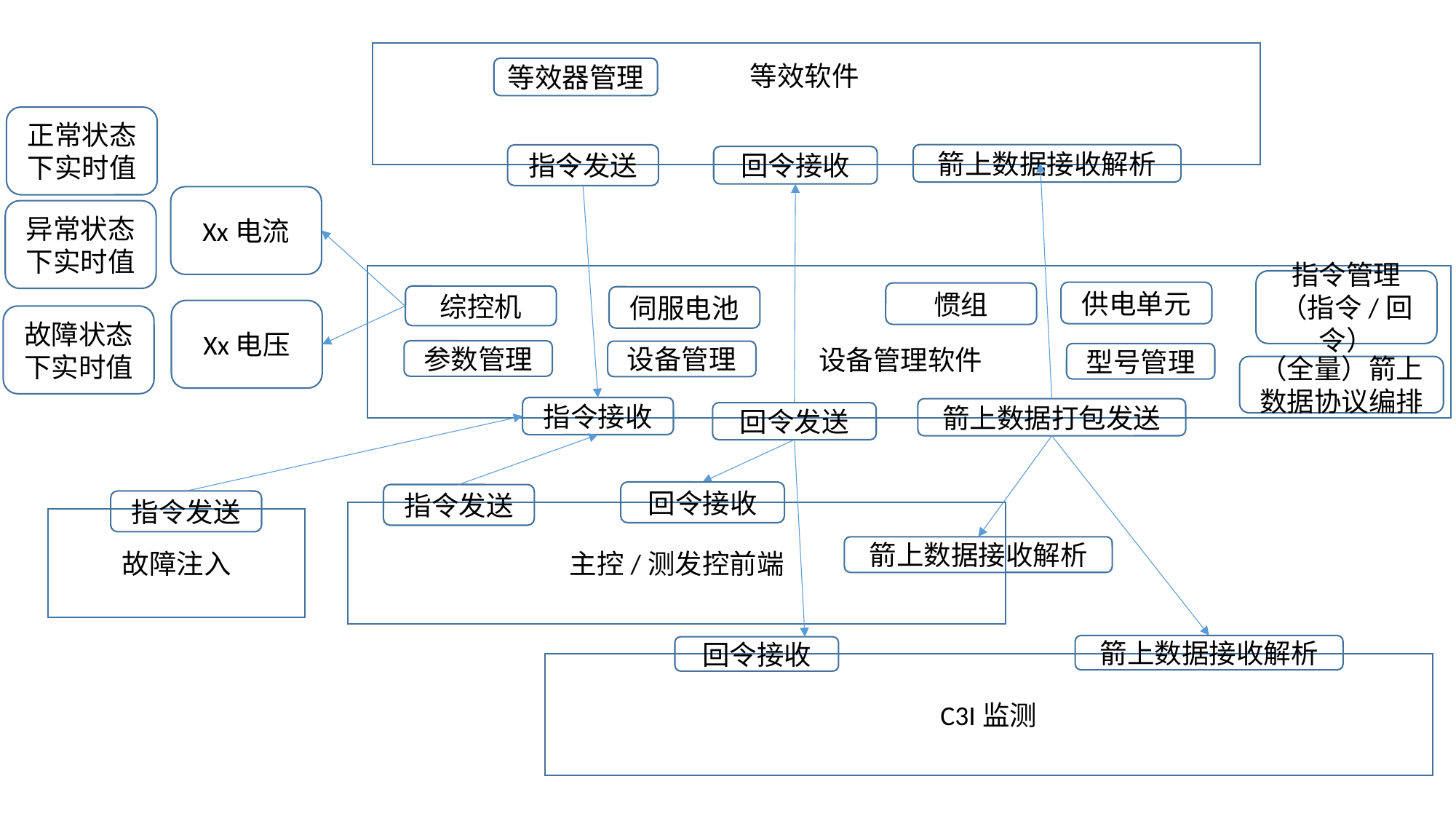

等效软件
等效器管理
正常状态下实时值
箭上数据接收解析
指令发送
回令接收
Xx电流
异常状态下实时值

指令管理（指令/回令）
供电单元
惯组
综控机
伺服电池
Xx电压
故障状态下实时值
参数管理
设备管理软件
设备管理
型号管理
（全量）箭上数据协议编排
指令接收
箭上数据打包发送
回令发送
回令接收
指令发送
指令发送
主控/测发控前端
故障注入
箭上数据接收解析
箭上数据接收解析
回令接收
C3I监测